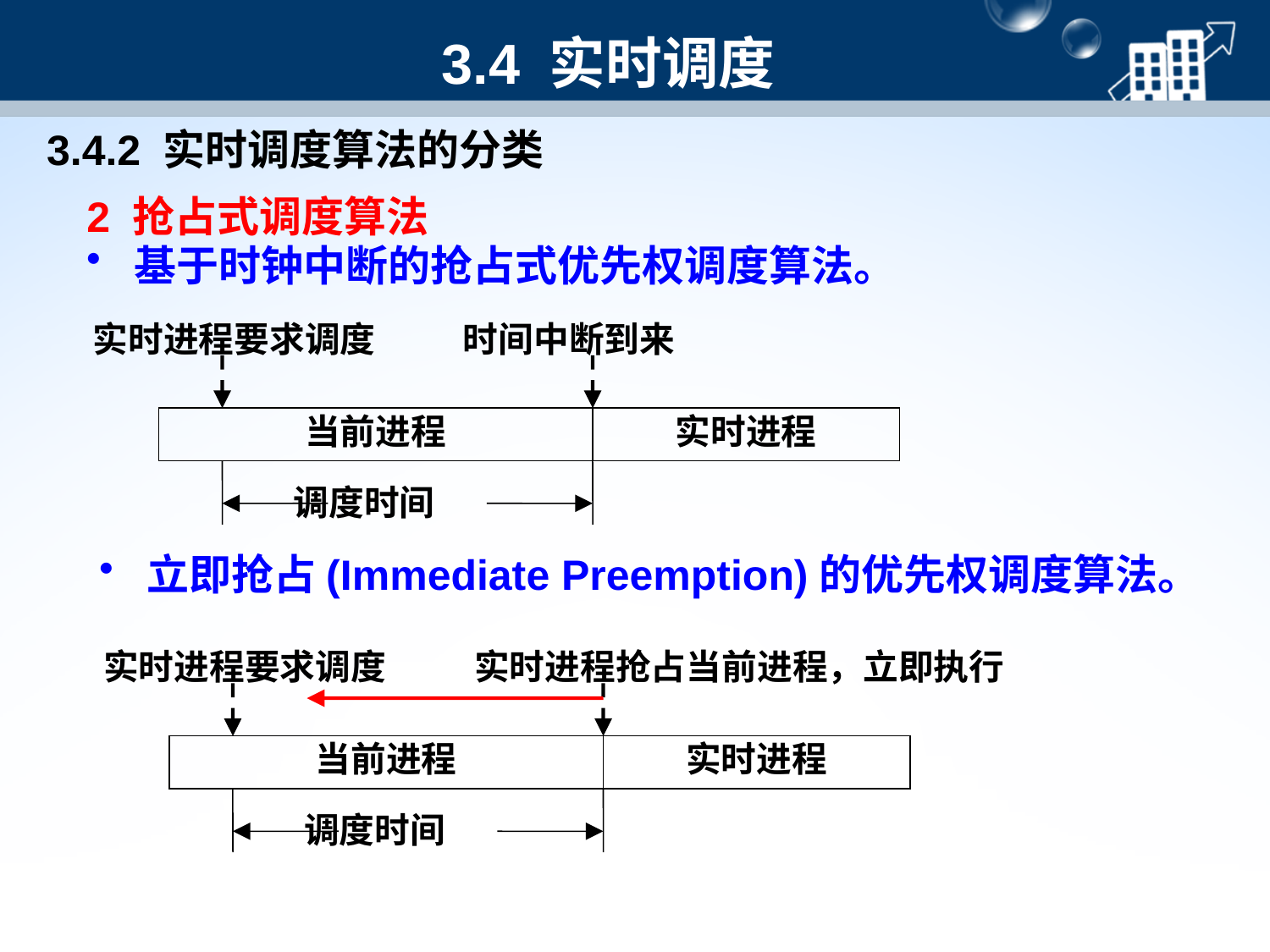

3.4 实时调度
3.4.2 实时调度算法的分类
2 抢占式调度算法
基于时钟中断的抢占式优先权调度算法。
实时进程要求调度
时间中断到来

当前进程
实时进程

调度时间

立即抢占(Immediate Preemption)的优先权调度算法。
实时进程要求调度
实时进程抢占当前进程，立即执行

当前进程
实时进程

调度时间